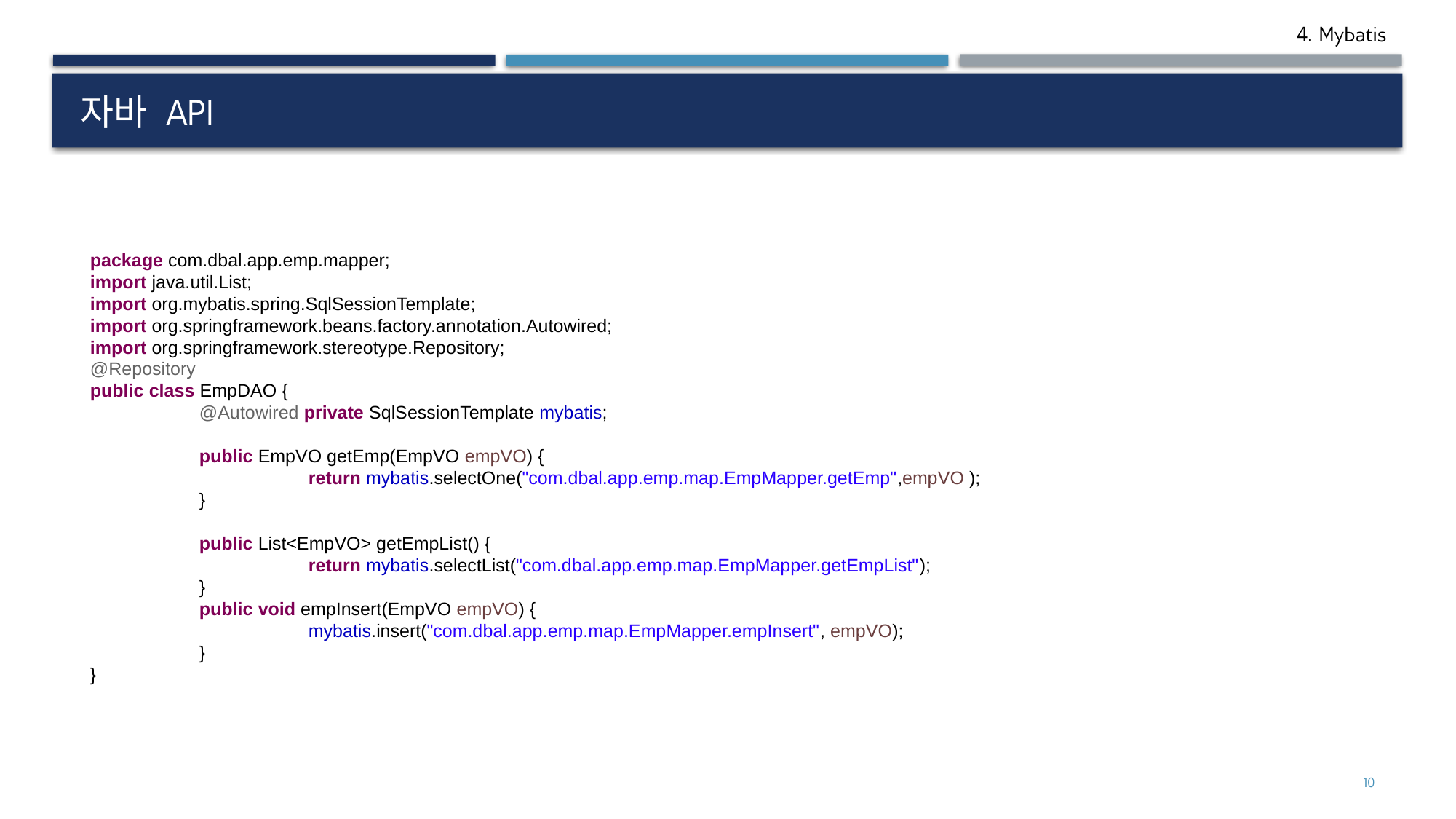

# 자바 API

package com.dbal.app.emp.mapper;
import java.util.List;
import org.mybatis.spring.SqlSessionTemplate;
import org.springframework.beans.factory.annotation.Autowired;
import org.springframework.stereotype.Repository;
@Repository
public class EmpDAO {
	@Autowired private SqlSessionTemplate mybatis;

	public EmpVO getEmp(EmpVO empVO) {
		return mybatis.selectOne("com.dbal.app.emp.map.EmpMapper.getEmp",empVO );
	}

	public List<EmpVO> getEmpList() {
		return mybatis.selectList("com.dbal.app.emp.map.EmpMapper.getEmpList");
	}
	public void empInsert(EmpVO empVO) {
		mybatis.insert("com.dbal.app.emp.map.EmpMapper.empInsert", empVO);
	}
}
10